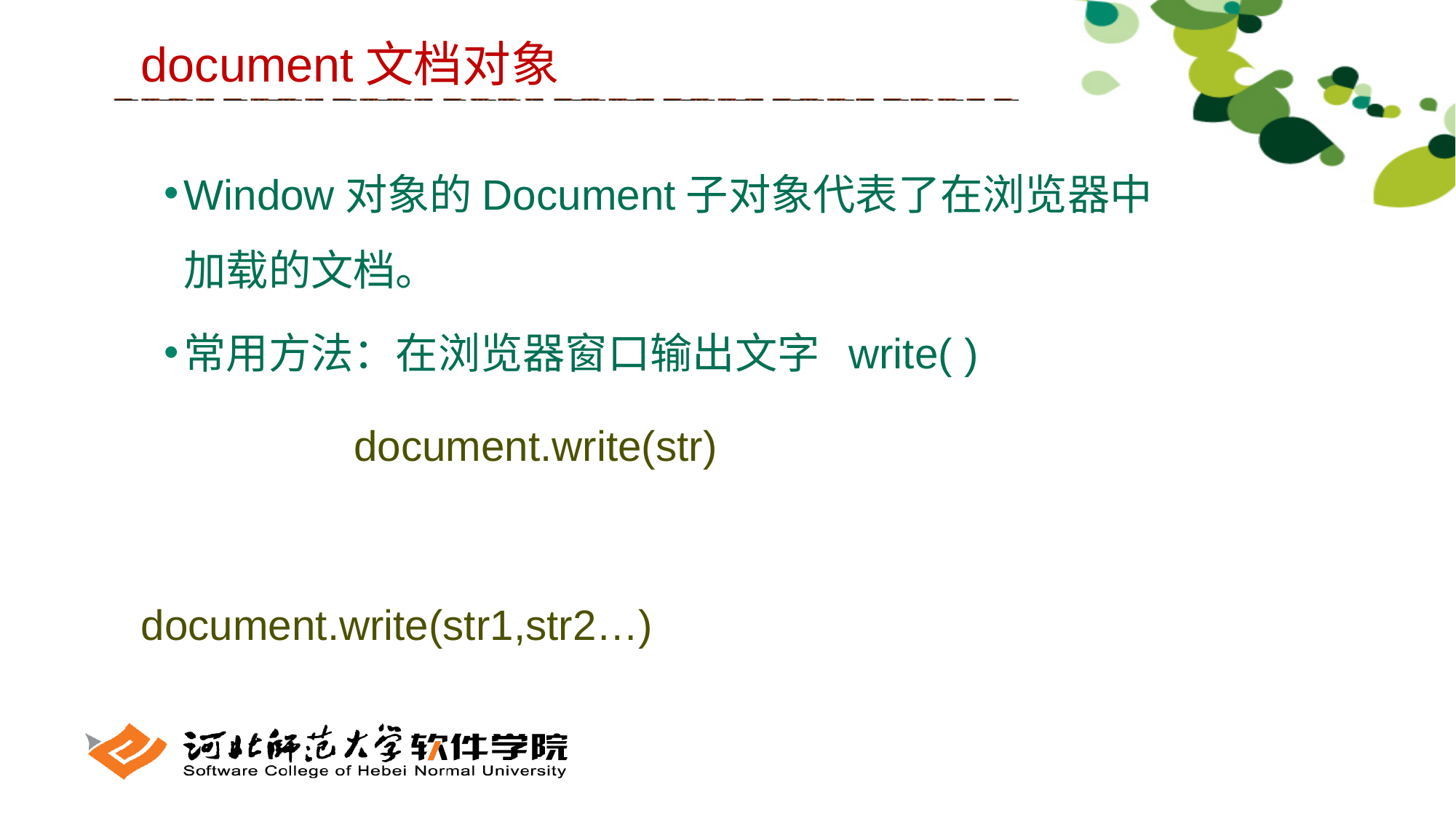

document文档对象
Window对象的Document子对象代表了在浏览器中加载的文档。
常用方法：在浏览器窗口输出文字  write( )
                  document.write(str)
			                  document.write(str1,str2…)